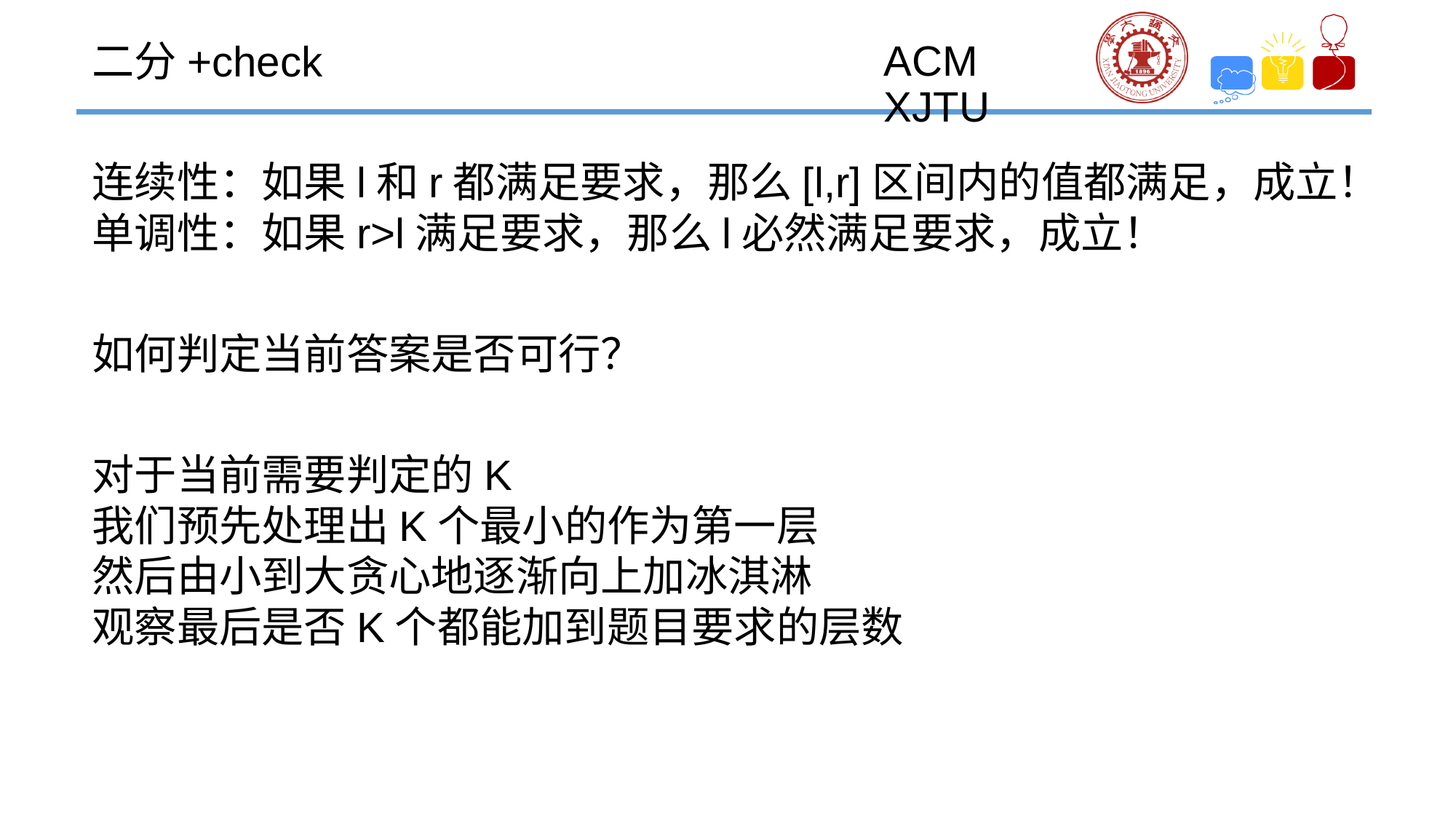

二分+check
连续性：如果l和r都满足要求，那么[l,r]区间内的值都满足，成立！
单调性：如果r>l满足要求，那么l必然满足要求，成立！
如何判定当前答案是否可行？
对于当前需要判定的K
我们预先处理出K个最小的作为第一层
然后由小到大贪心地逐渐向上加冰淇淋
观察最后是否K个都能加到题目要求的层数